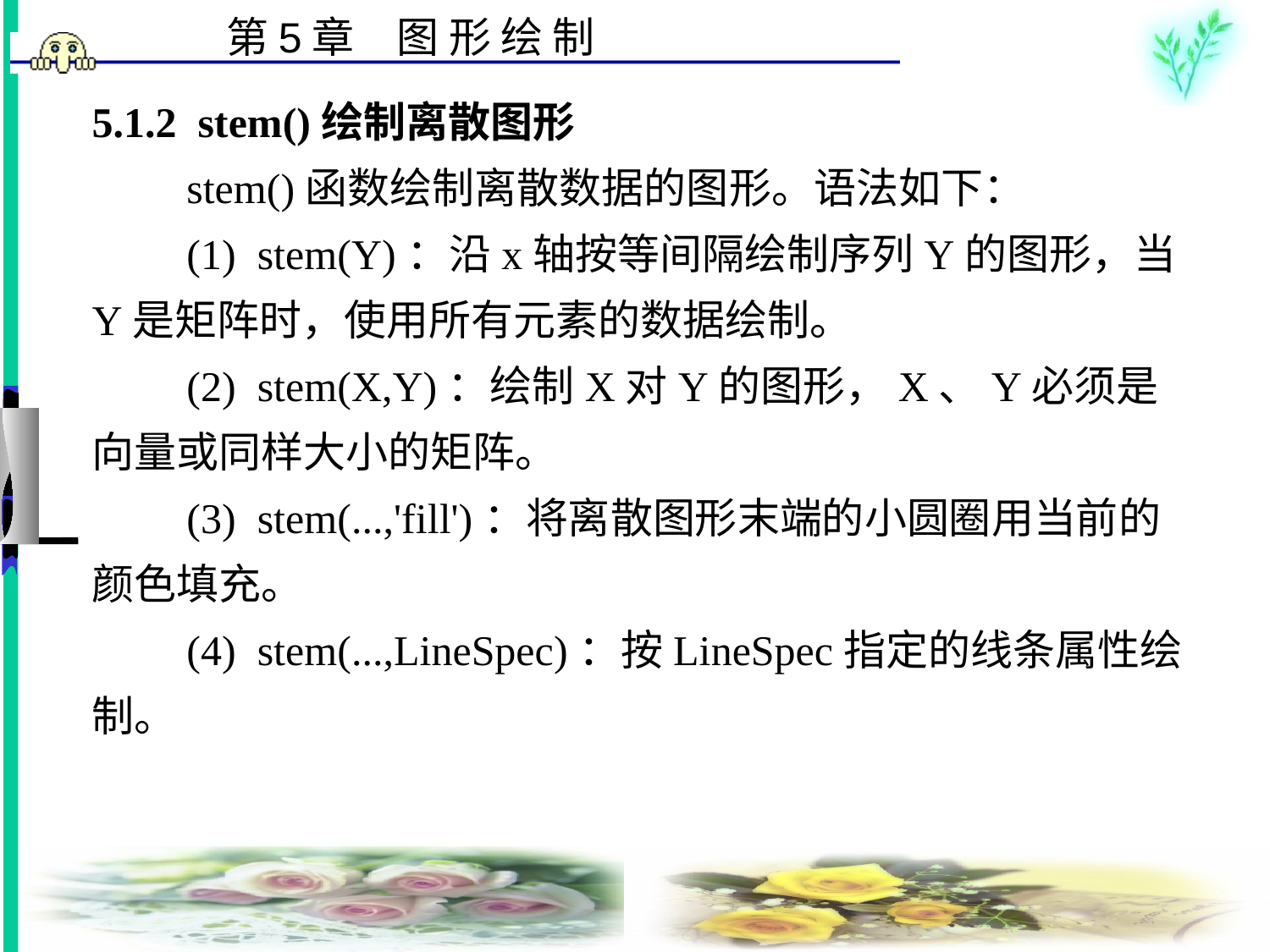

# 5.1.2  stem()绘制离散图形 　　stem()函数绘制离散数据的图形。语法如下： 　　(1)  stem(Y)：沿x轴按等间隔绘制序列Y的图形，当Y是矩阵时，使用所有元素的数据绘制。 　　(2)  stem(X,Y)：绘制X对Y的图形，X、Y必须是向量或同样大小的矩阵。 　　(3)  stem(...,'fill')：将离散图形末端的小圆圈用当前的颜色填充。 　　(4)  stem(...,LineSpec)：按LineSpec指定的线条属性绘制。